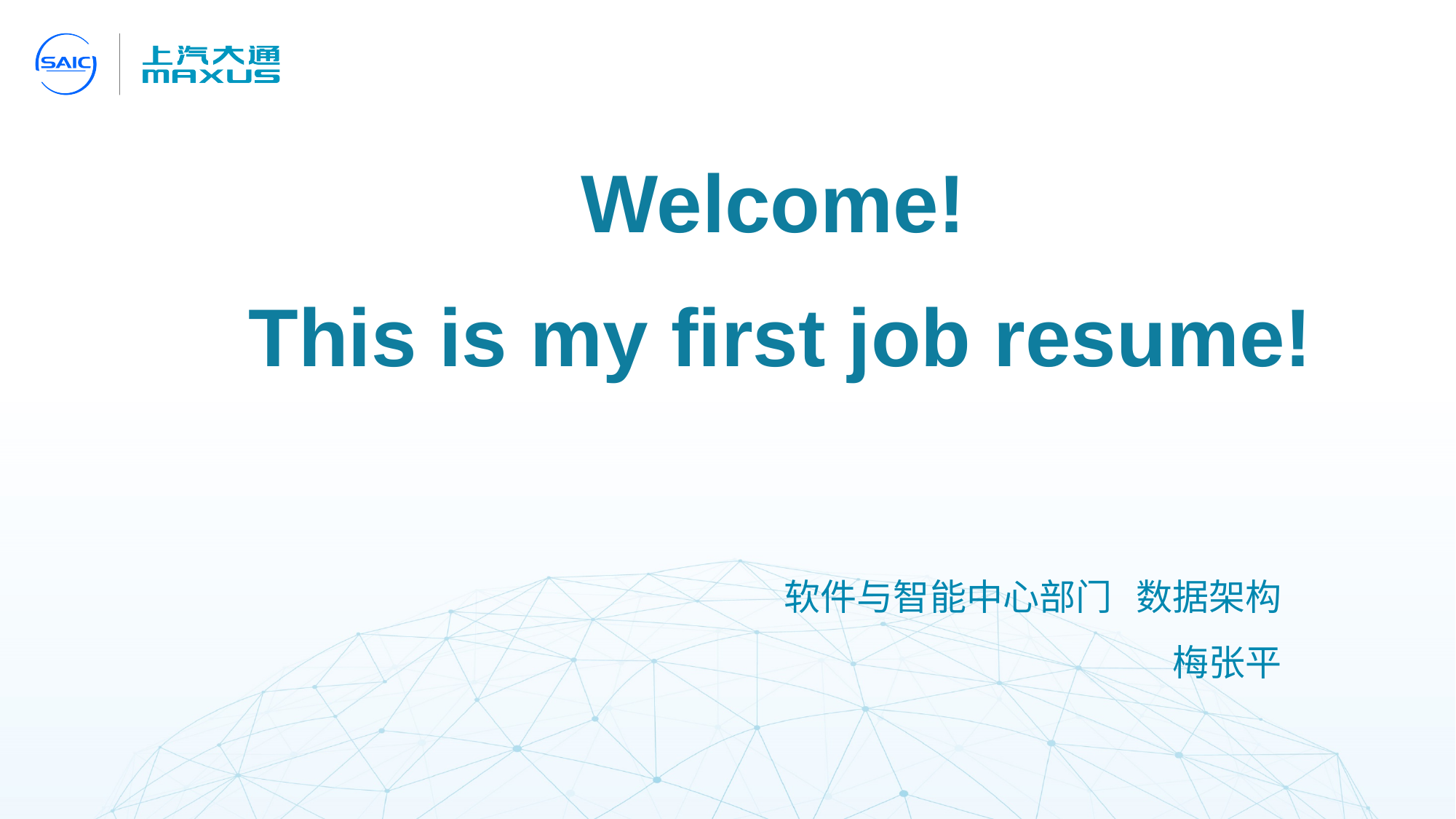

Welcome!
This is my first job resume!
软件与智能中心部门   数据架构
梅张平